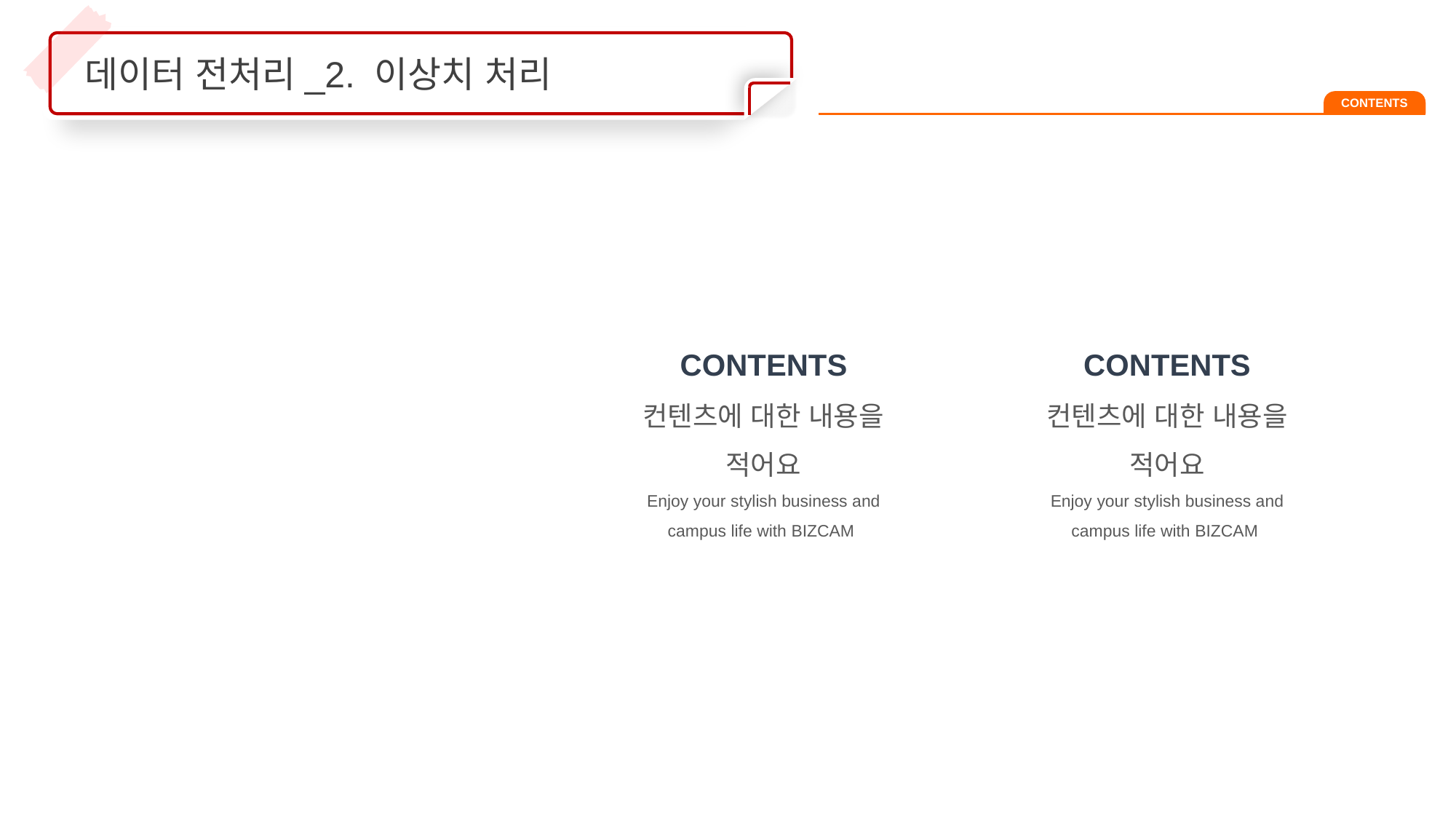

데이터 전처리_2. 이상치 처리

CONTENTS
CONTENTS
컨텐츠에 대한 내용을 적어요
Enjoy your stylish business and campus life with BIZCAM
CONTENTS
컨텐츠에 대한 내용을 적어요
Enjoy your stylish business and campus life with BIZCAM